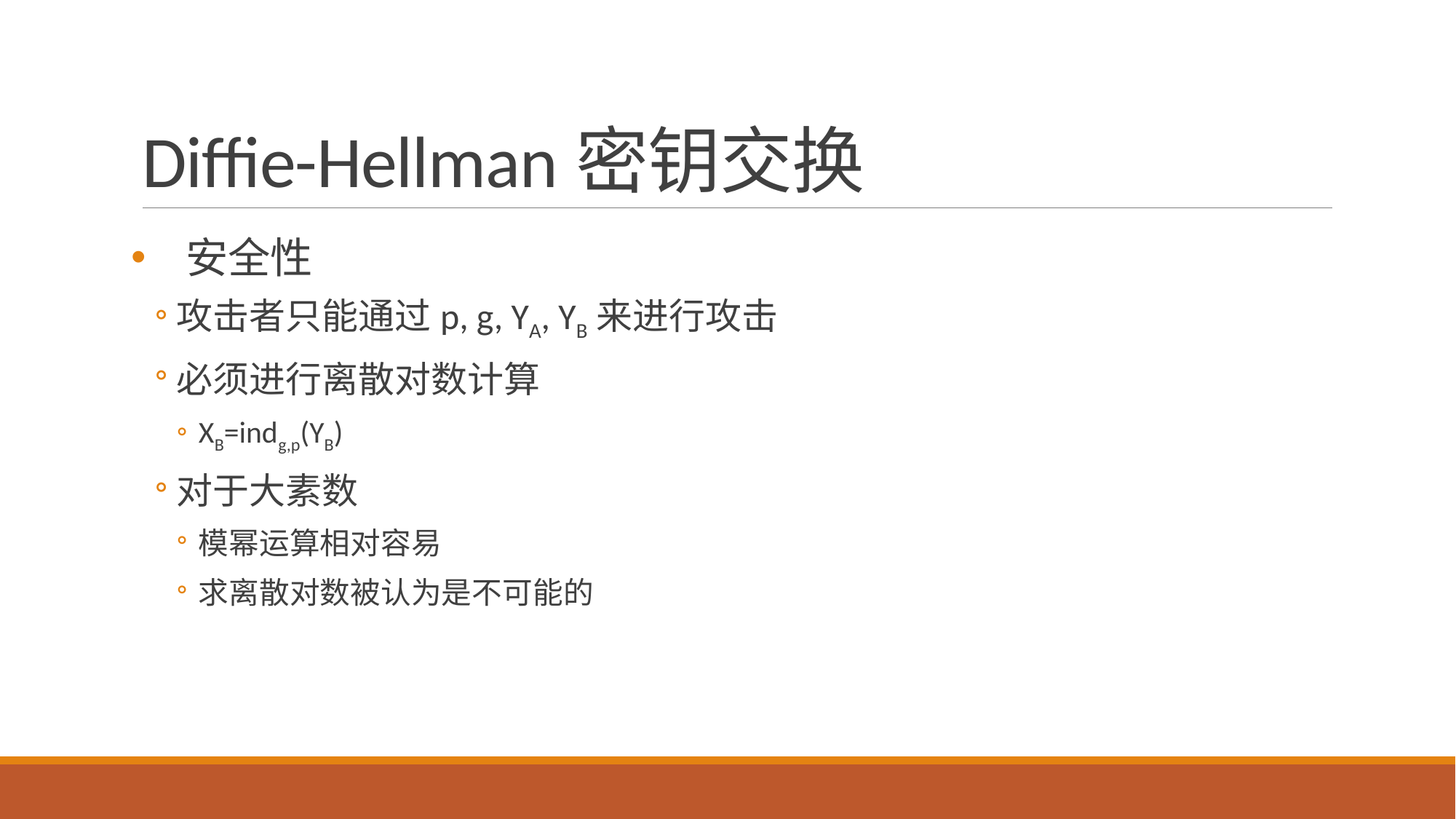

# Diffie-Hellman密钥交换
安全性
攻击者只能通过p, g, YA, YB来进行攻击
必须进行离散对数计算
XB=indg,p(YB)
对于大素数
模幂运算相对容易
求离散对数被认为是不可能的